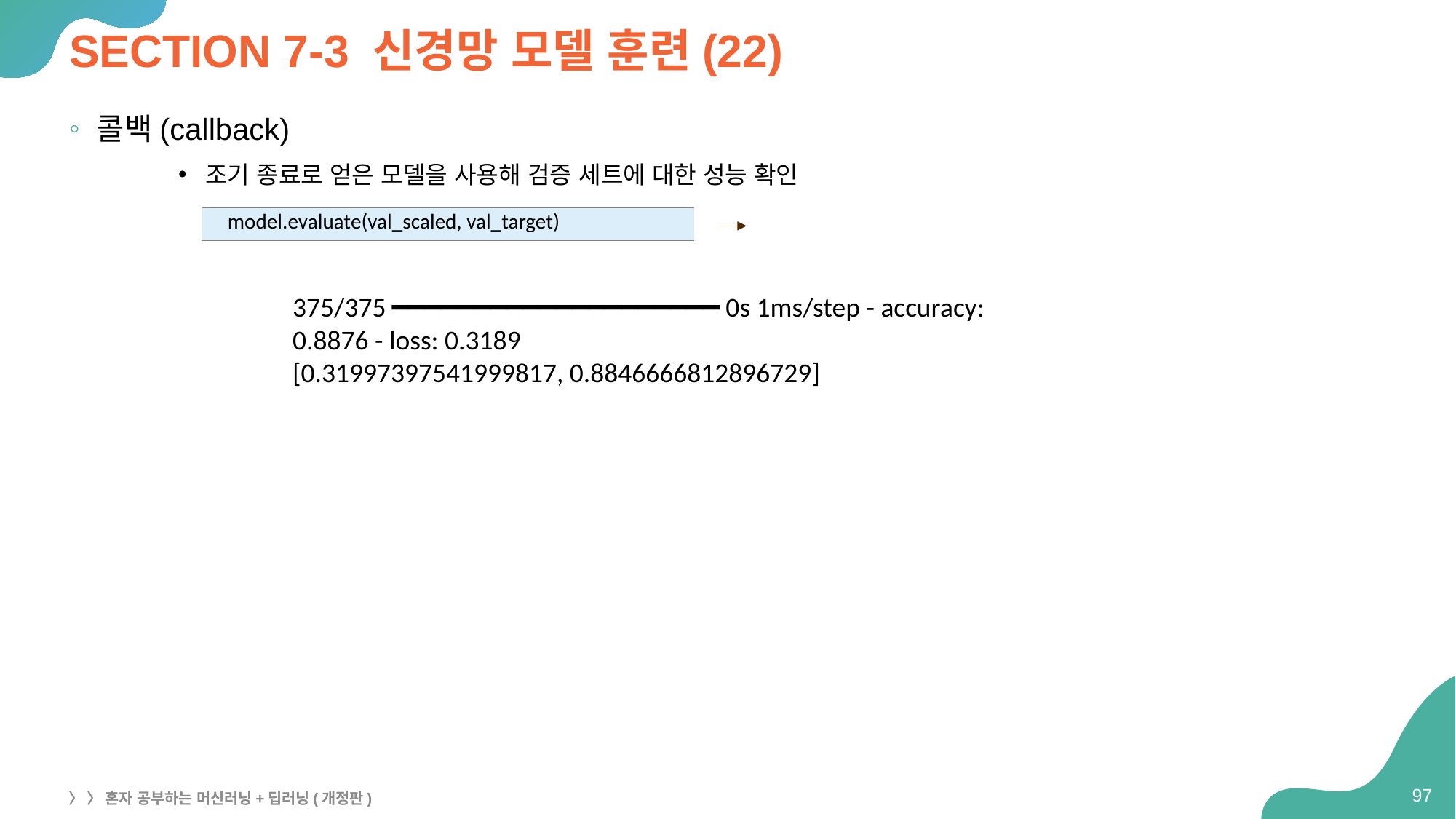

# SECTION 7-3 신경망 모델 훈련(22)
콜백(callback)
조기 종료로 얻은 모델을 사용해 검증 세트에 대한 성능 확인
| model.evaluate(val\_scaled, val\_target) |
| --- |
375/375 ━━━━━━━━━━━━━━━━━━━━ 0s 1ms/step - accuracy:
0.8876 - loss: 0.3189
[0.31997397541999817, 0.8846666812896729]
97
〉 〉 혼자 공부하는 머신러닝+딥러닝(개정판)